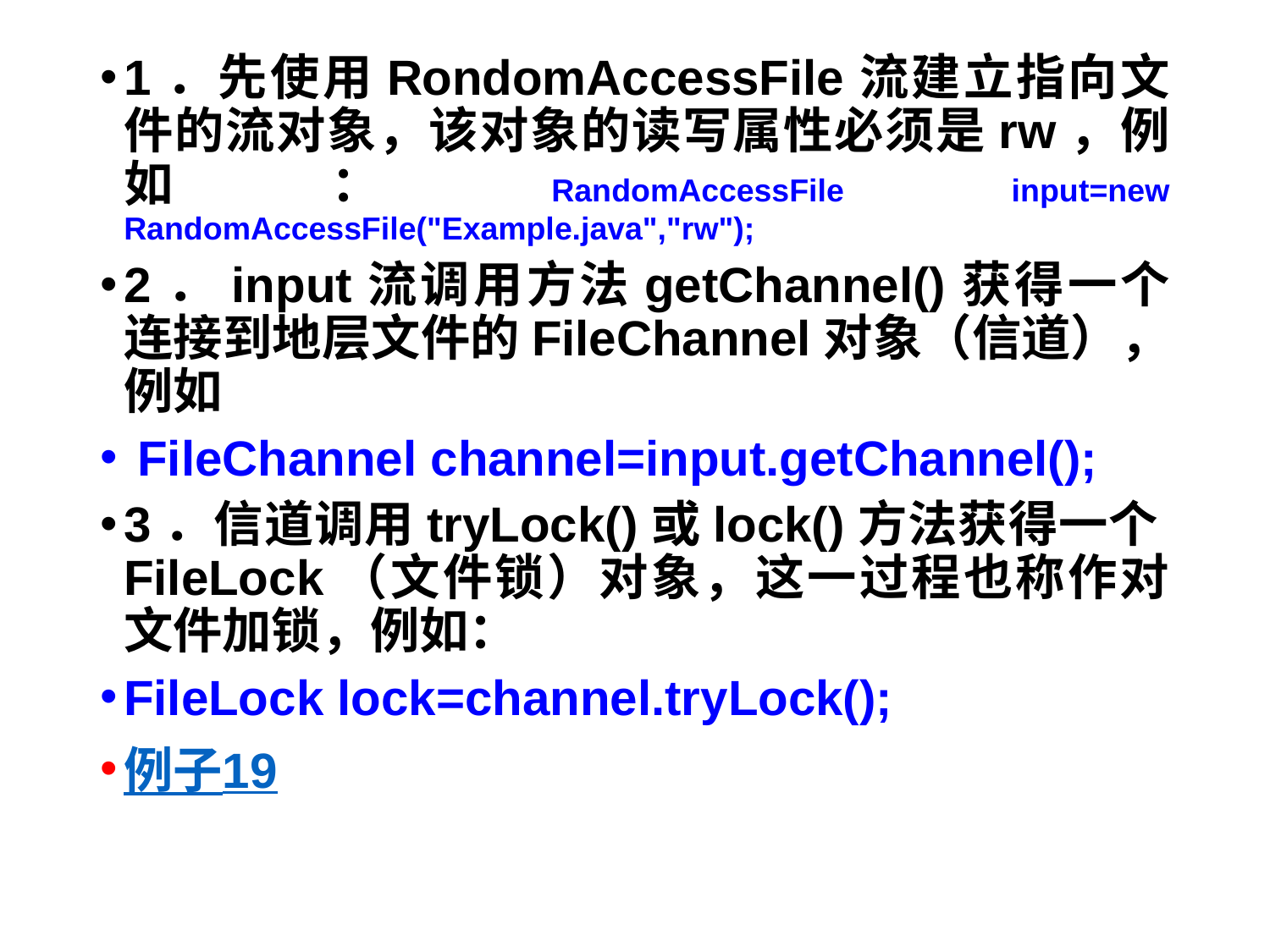

1．先使用RondomAccessFile流建立指向文件的流对象，该对象的读写属性必须是rw，例如：RandomAccessFile input=new RandomAccessFile("Example.java","rw");
2．input流调用方法getChannel()获得一个连接到地层文件的FileChannel对象（信道），例如
 FileChannel channel=input.getChannel();
3．信道调用tryLock()或lock()方法获得一个FileLock（文件锁）对象，这一过程也称作对文件加锁，例如：
FileLock lock=channel.tryLock();
例子19